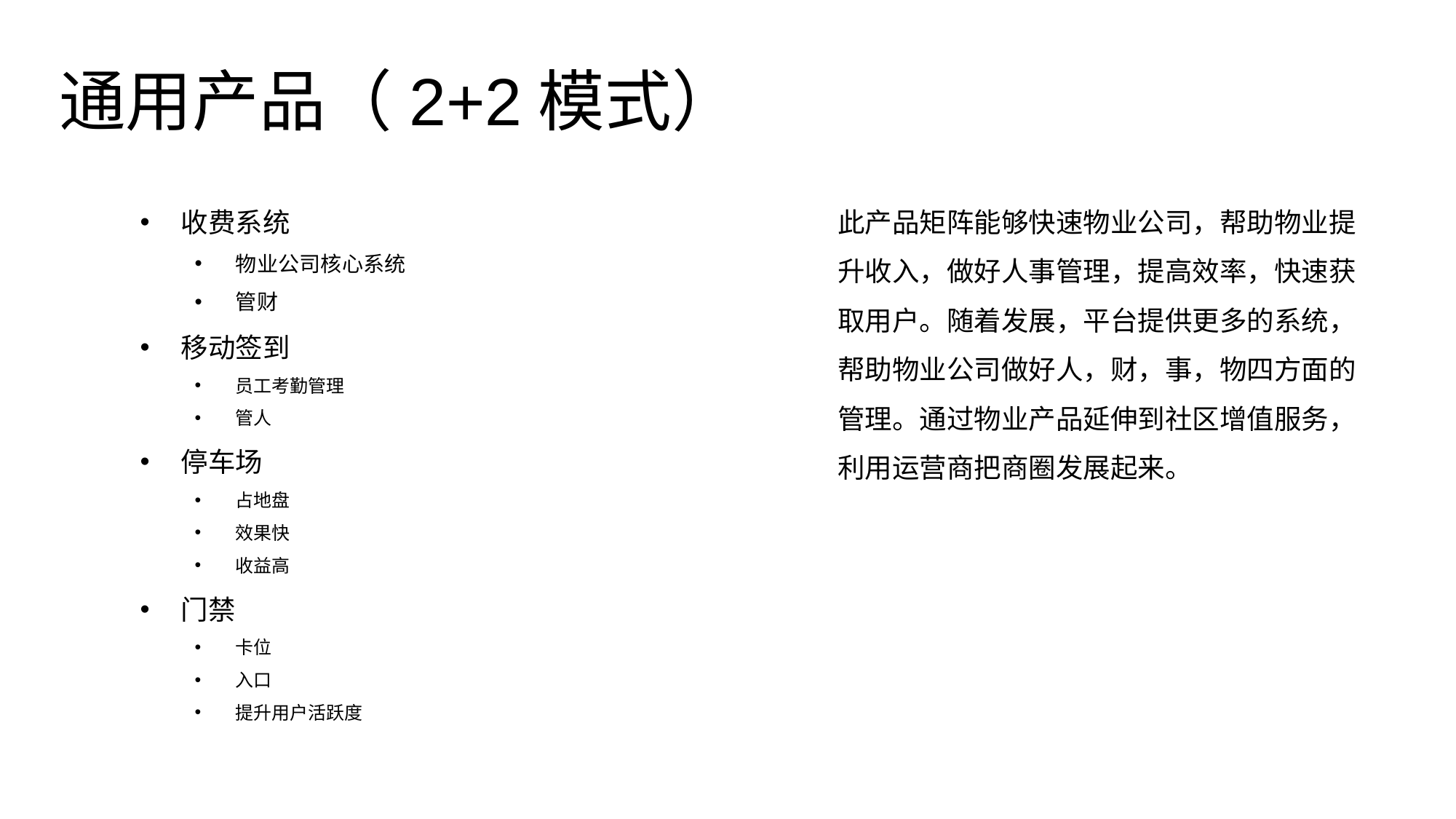

# 通用产品（2+2模式）
收费系统
物业公司核心系统
管财
移动签到
员工考勤管理
管人
停车场
占地盘
效果快
收益高
门禁
卡位
入口
提升用户活跃度

此产品矩阵能够快速物业公司，帮助物业提升收入，做好人事管理，提高效率，快速获取用户。随着发展，平台提供更多的系统，帮助物业公司做好人，财，事，物四方面的管理。通过物业产品延伸到社区增值服务，利用运营商把商圈发展起来。